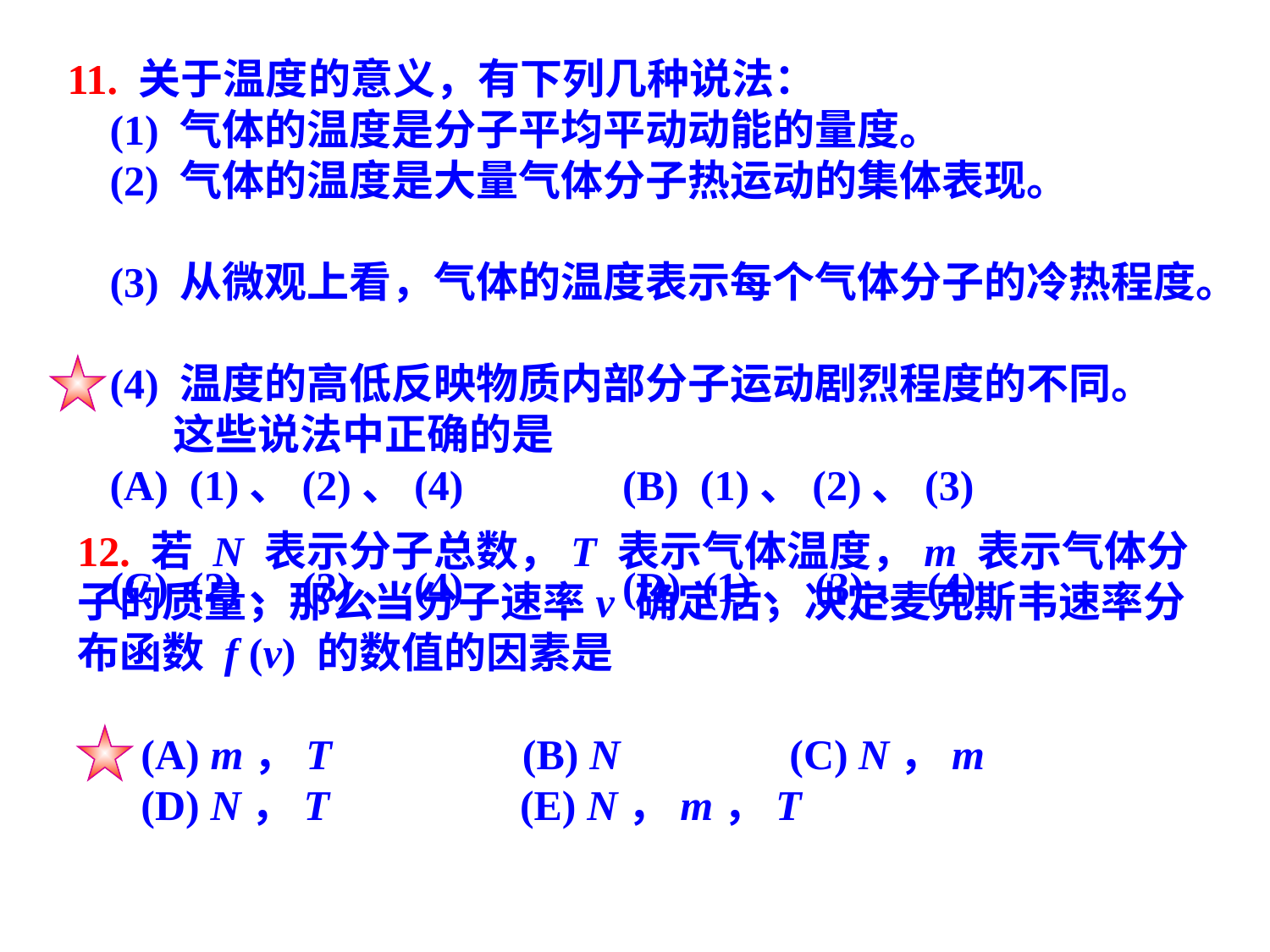

11. 关于温度的意义，有下列几种说法：
    (1) 气体的温度是分子平均平动动能的量度。
    (2) 气体的温度是大量气体分子热运动的集体表现。
    (3) 从微观上看，气体的温度表示每个气体分子的冷热程度。
    (4) 温度的高低反映物质内部分子运动剧烈程度的不同。
          这些说法中正确的是
    (A)  (1)、(2)、(4)               (B)  (1)、(2)、(3)
    (C)  (2)、(3)、(4)               (D)  (1)、(3)、(4)

12. 若 N 表示分子总数，T 表示气体温度，m 表示气体分子的质量，那么当分子速率v 确定后，决定麦克斯韦速率分布函数 f (v) 的数值的因素是

      (A) m，T                  (B) N                (C) N，m
      (D) N，T                  (E) N，m，T